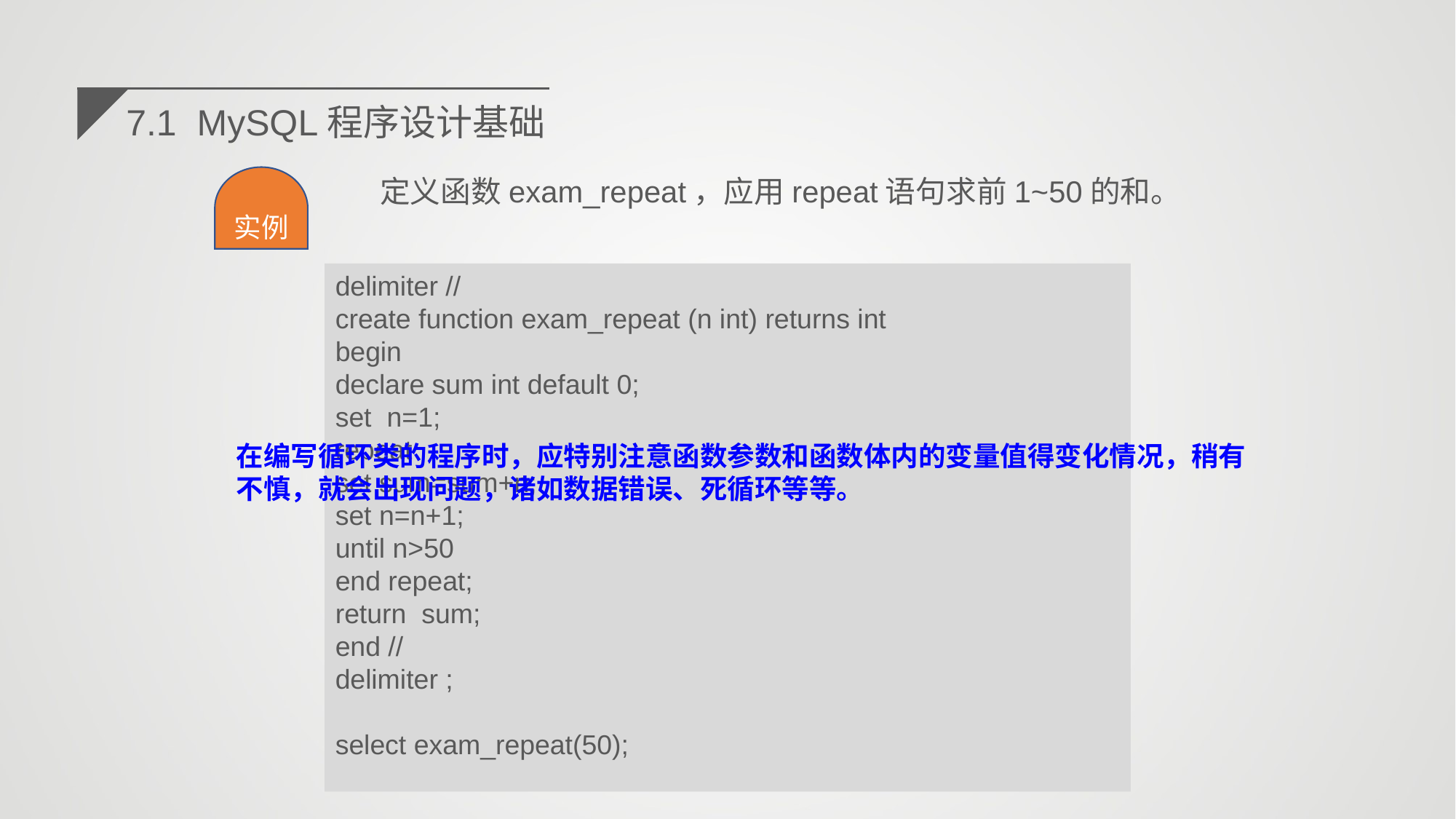

7.1  MySQL程序设计基础

实例
定义函数exam_repeat，应用repeat语句求前1~50的和。

delimiter //
create function exam_repeat (n int) returns int
begin
declare sum int default 0;
set  n=1;
repeat
set sum=sum+n;
set n=n+1;
until n>50
end repeat;
return  sum;
end //
delimiter ;

select exam_repeat(50);

在编写循环类的程序时，应特别注意函数参数和函数体内的变量值得变化情况，稍有不慎，就会出现问题，诸如数据错误、死循环等等。